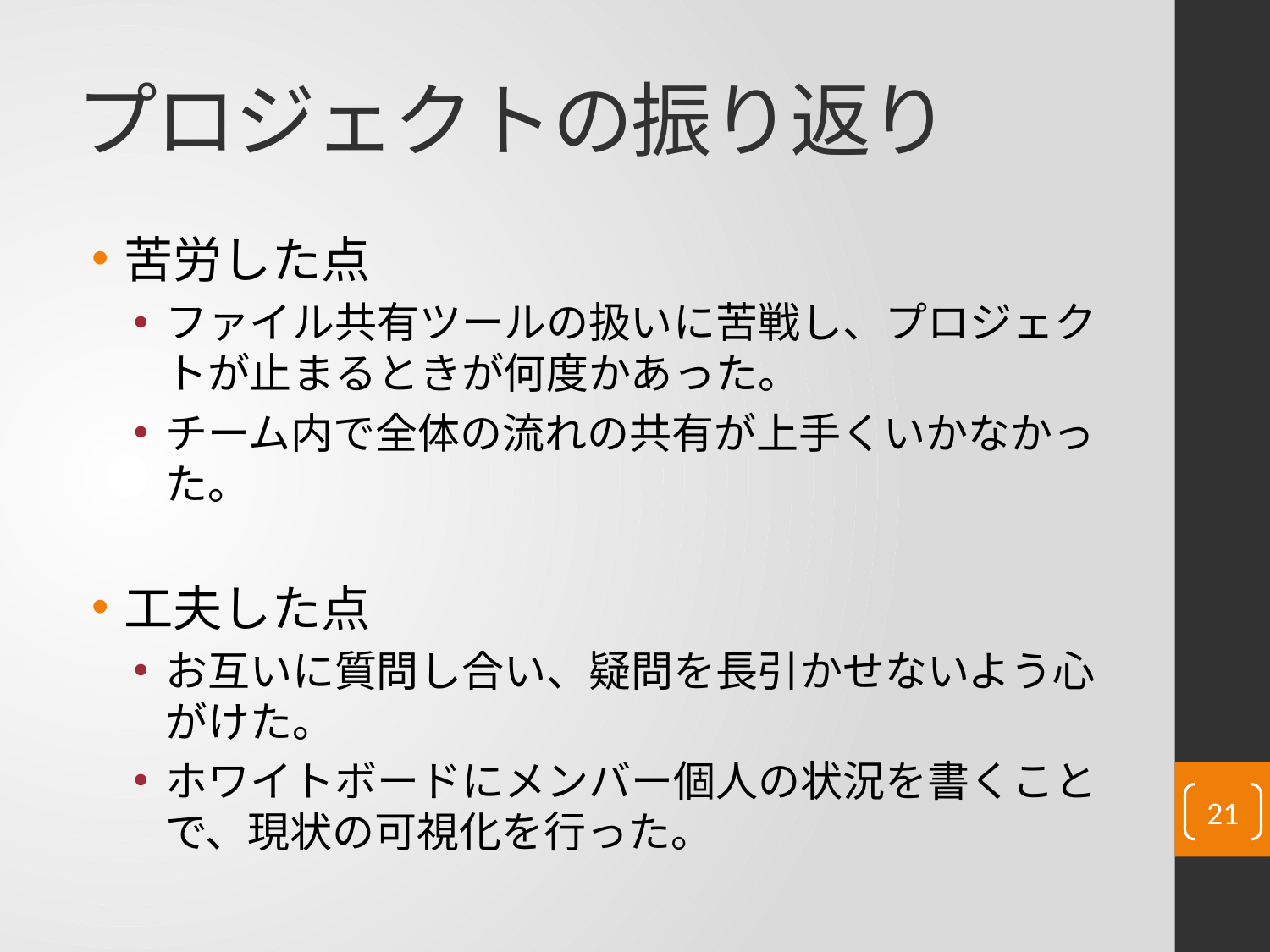

# プロジェクトの振り返り
苦労した点
ファイル共有ツールの扱いに苦戦し、プロジェクトが止まるときが何度かあった。
チーム内で全体の流れの共有が上手くいかなかった。

工夫した点
お互いに質問し合い、疑問を長引かせないよう心がけた。
ホワイトボードにメンバー個人の状況を書くことで、現状の可視化を行った。

21